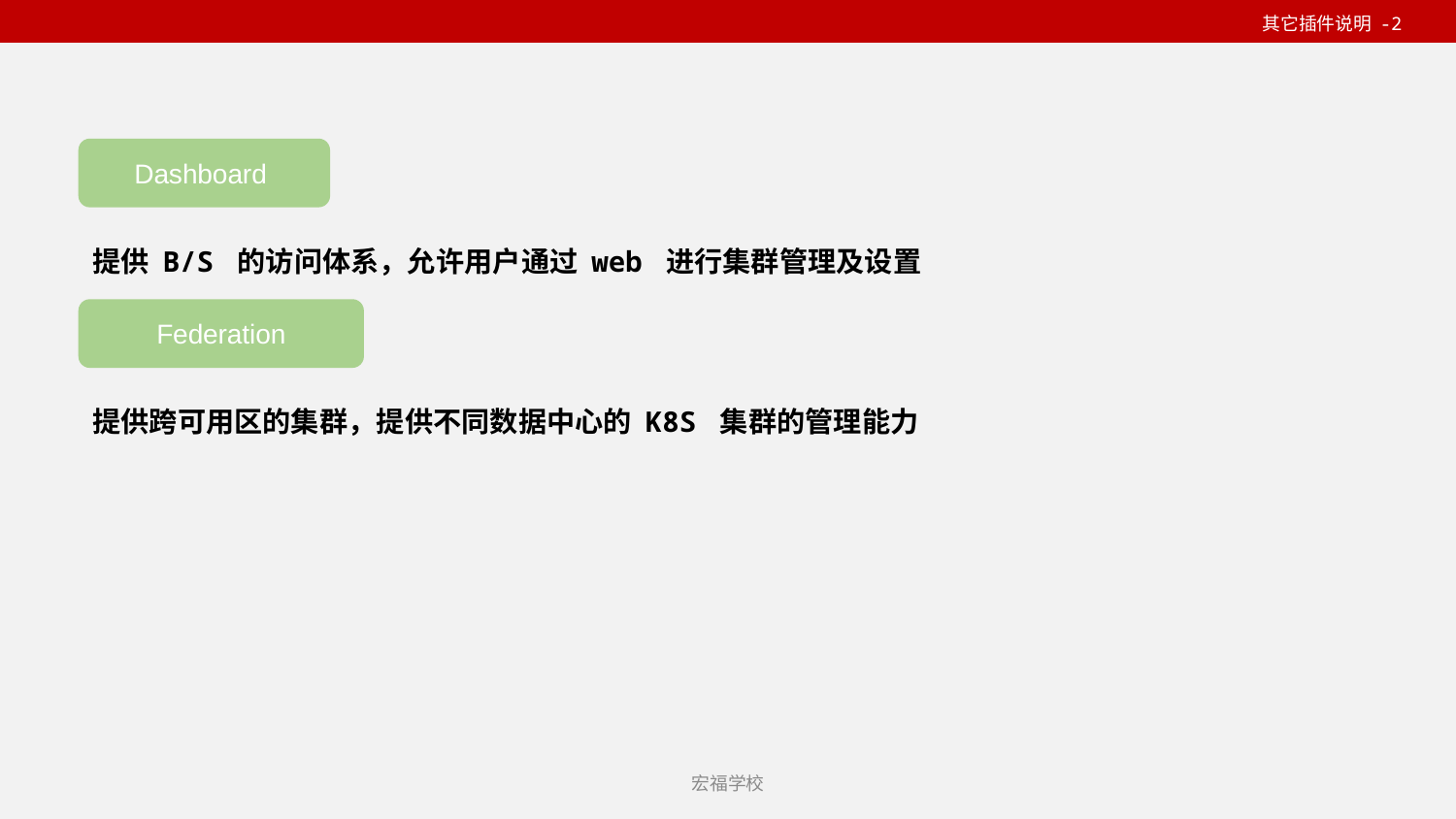

其它插件说明 -2
Dashboard
提供 B/S 的访问体系，允许用户通过 web 进行集群管理及设置
Federation
提供跨可用区的集群，提供不同数据中心的 K8S 集群的管理能力
14
宏福学校